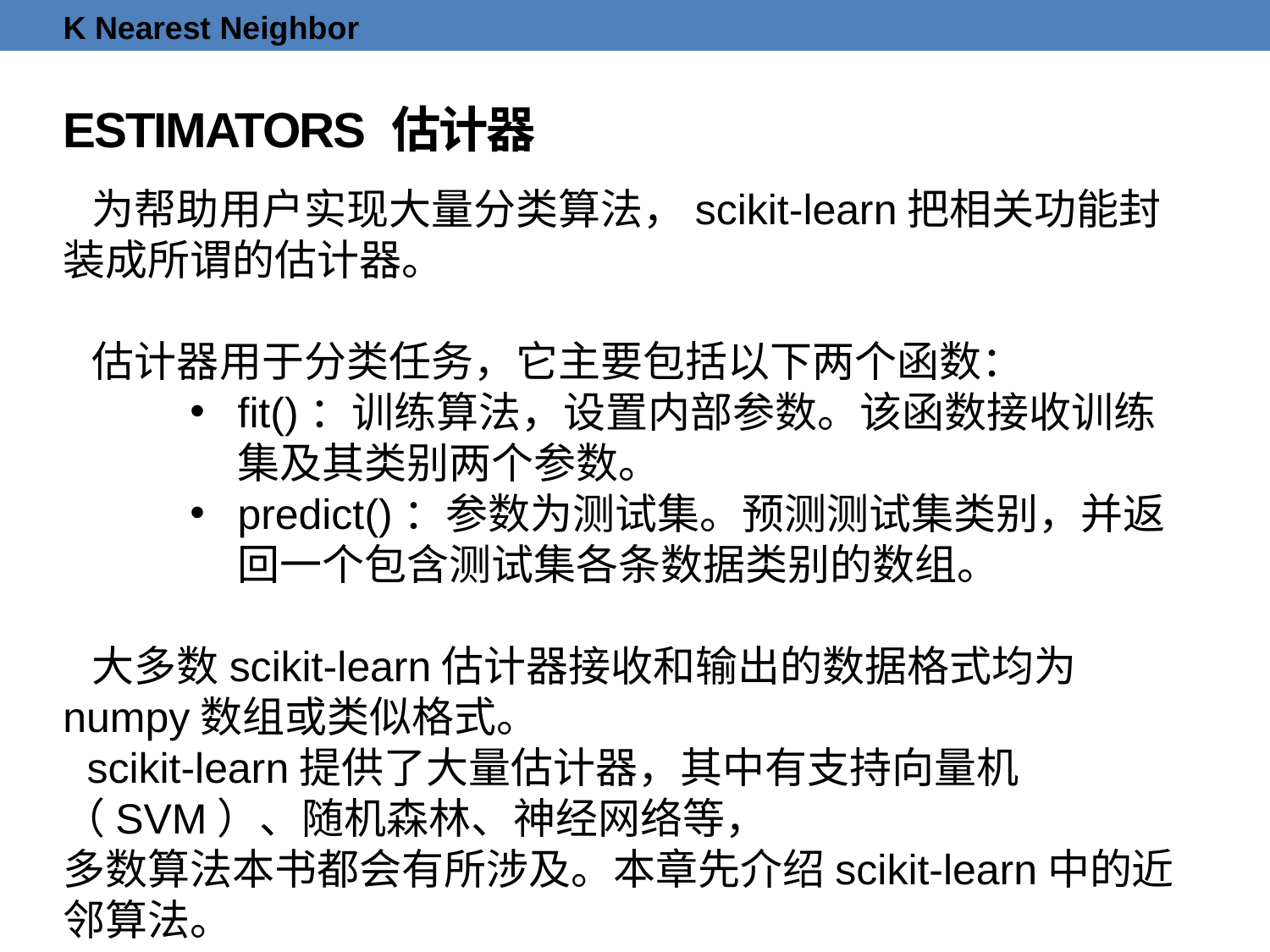

K Nearest Neighbor
# Estimators 估计器
  为帮助用户实现大量分类算法，scikit-learn把相关功能封装成所谓的估计器。

  估计器用于分类任务，它主要包括以下两个函数：
fit()：训练算法，设置内部参数。该函数接收训练集及其类别两个参数。
predict()：参数为测试集。预测测试集类别，并返回一个包含测试集各条数据类别的数组。

  大多数scikit-learn估计器接收和输出的数据格式均为numpy数组或类似格式。
  scikit-learn提供了大量估计器，其中有支持向量机（SVM）、随机森林、神经网络等，
多数算法本书都会有所涉及。本章先介绍scikit-learn中的近邻算法。